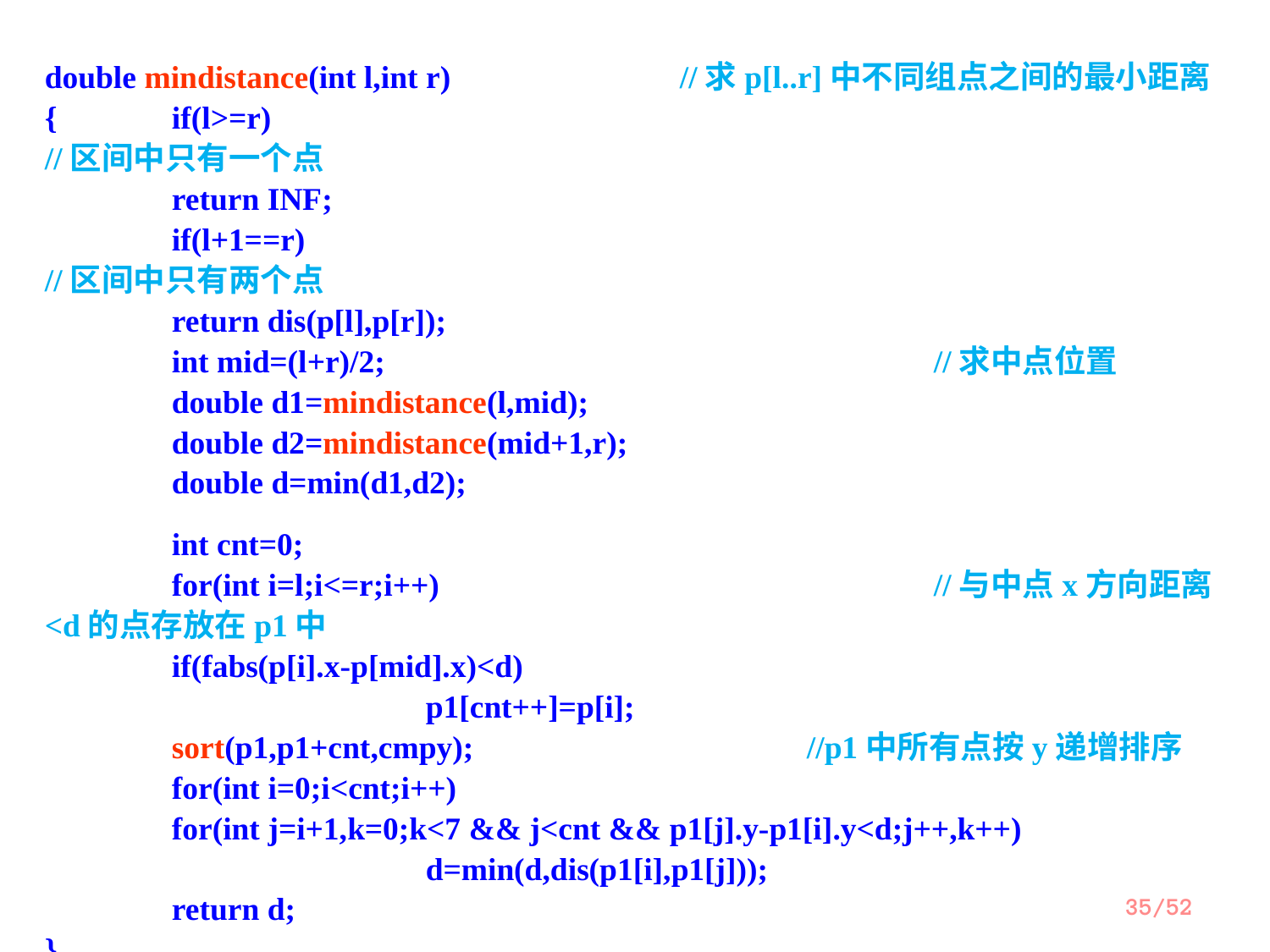

double mindistance(int l,int r) 		//求p[l..r]中不同组点之间的最小距离
{    	if(l>=r)								//区间中只有一个点
          	return INF;
     	if(l+1==r) 							//区间中只有两个点
          	return dis(p[l],p[r]);
     	int mid=(l+r)/2; 					//求中点位置
     	double d1=mindistance(l,mid);
     	double d2=mindistance(mid+1,r);
     	double d=min(d1,d2);
     	int cnt=0;
     	for(int i=l;i<=r;i++) 				//与中点x方向距离<d的点存放在p1中
           	if(fabs(p[i].x-p[mid].x)<d)
     			p1[cnt++]=p[i];
     	sort(p1,p1+cnt,cmpy); 			//p1中所有点按y递增排序
     	for(int i=0;i<cnt;i++)
           	for(int j=i+1,k=0;k<7 && j<cnt && p1[j].y-p1[i].y<d;j++,k++)
     			d=min(d,dis(p1[i],p1[j]));
     	return d;
}
35/52